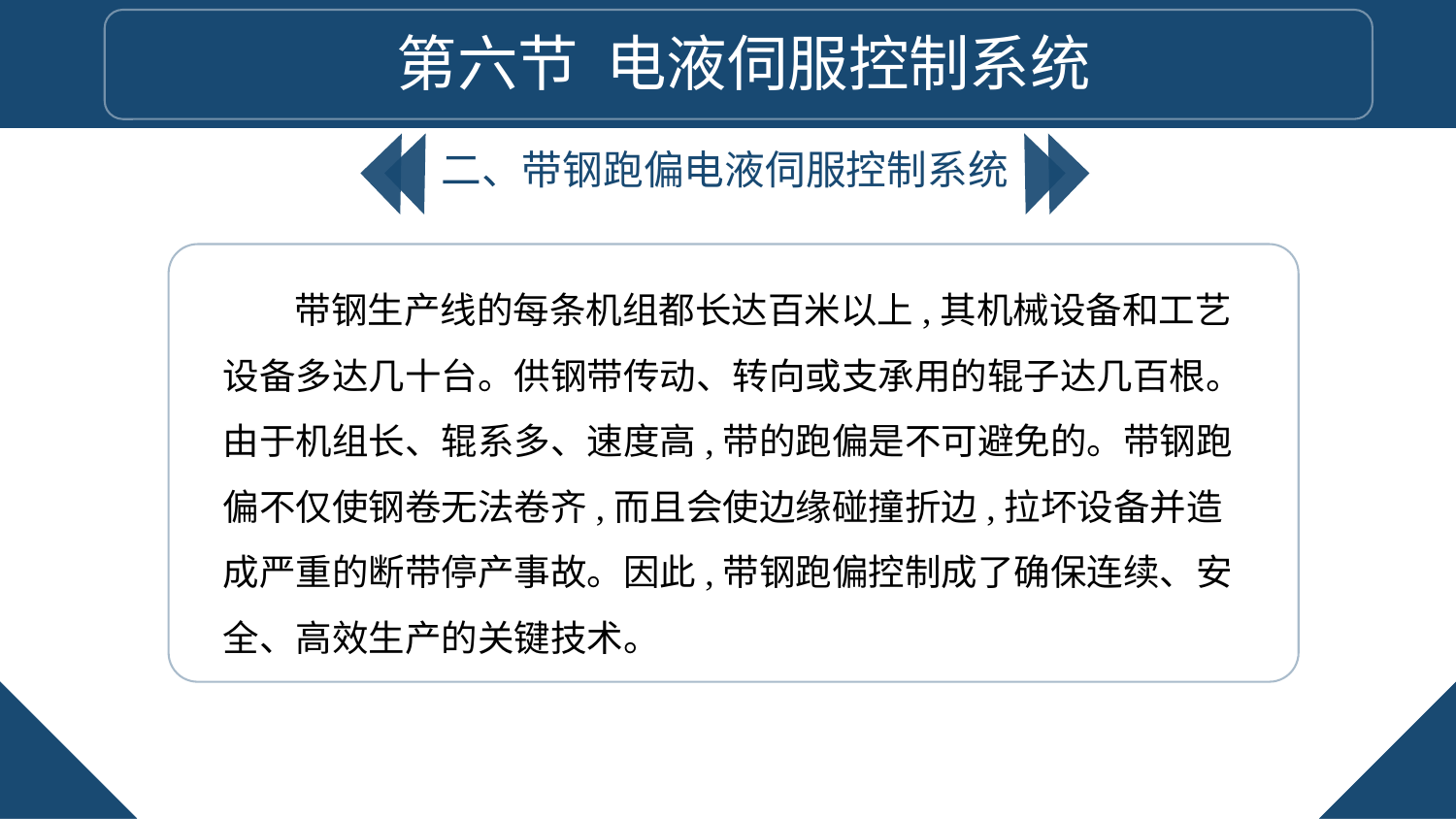

第六节  电液伺服控制系统

二、带钢跑偏电液伺服控制系统

带钢生产线的每条机组都长达百米以上,其机械设备和工艺设备多达几十台。供钢带传动、转向或支承用的辊子达几百根。由于机组长、辊系多、速度高,带的跑偏是不可避免的。带钢跑偏不仅使钢卷无法卷齐,而且会使边缘碰撞折边,拉坏设备并造成严重的断带停产事故。因此,带钢跑偏控制成了确保连续、安全、高效生产的关键技术。